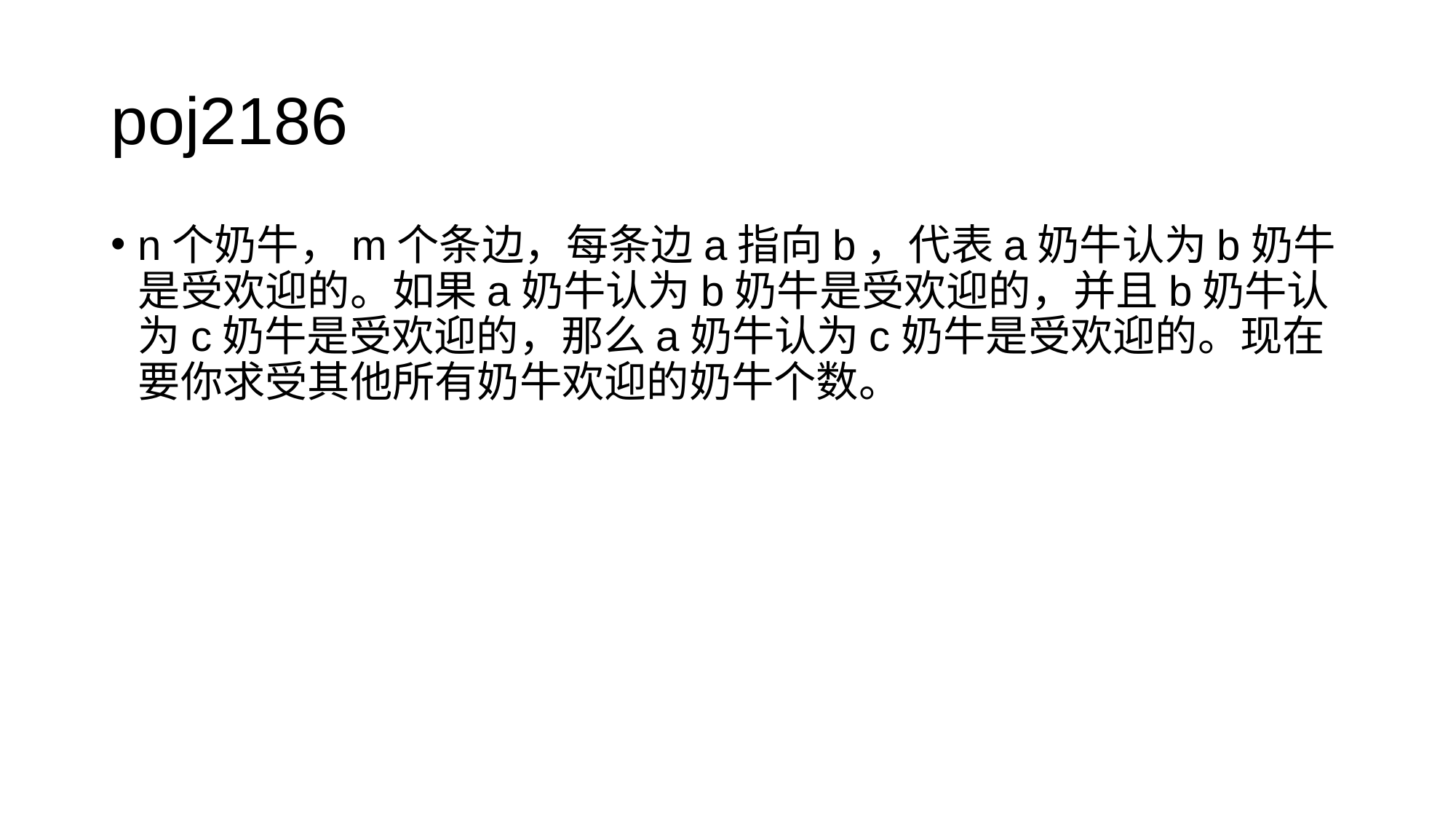

# poj2186
n个奶牛，m个条边，每条边a指向b，代表a奶牛认为b奶牛是受欢迎的。如果a奶牛认为b奶牛是受欢迎的，并且b奶牛认为c奶牛是受欢迎的，那么a奶牛认为c奶牛是受欢迎的。现在要你求受其他所有奶牛欢迎的奶牛个数。